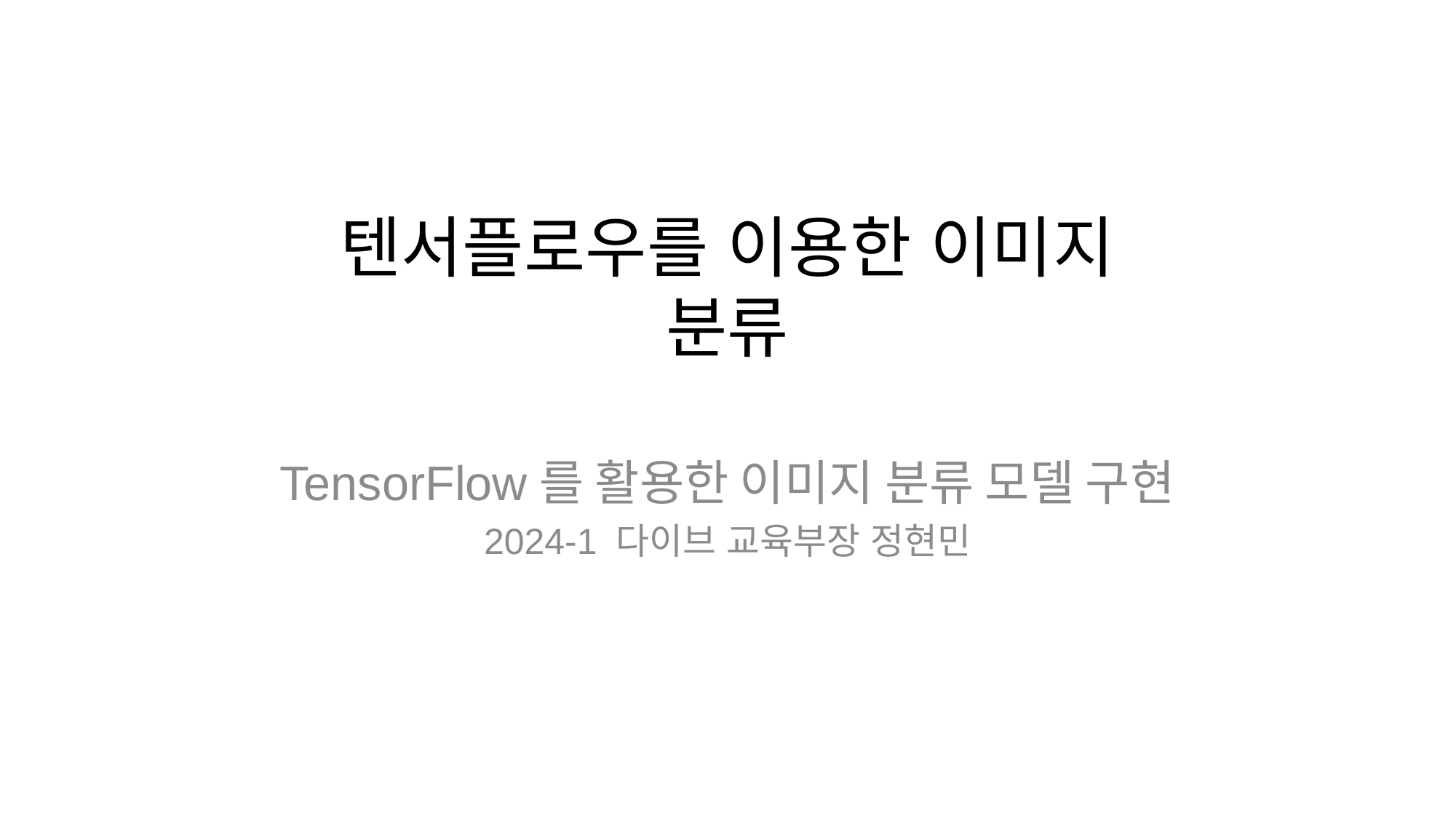

텐서플로우를 이용한 이미지 분류
TensorFlow를 활용한 이미지 분류 모델 구현
2024-1 다이브 교육부장 정현민